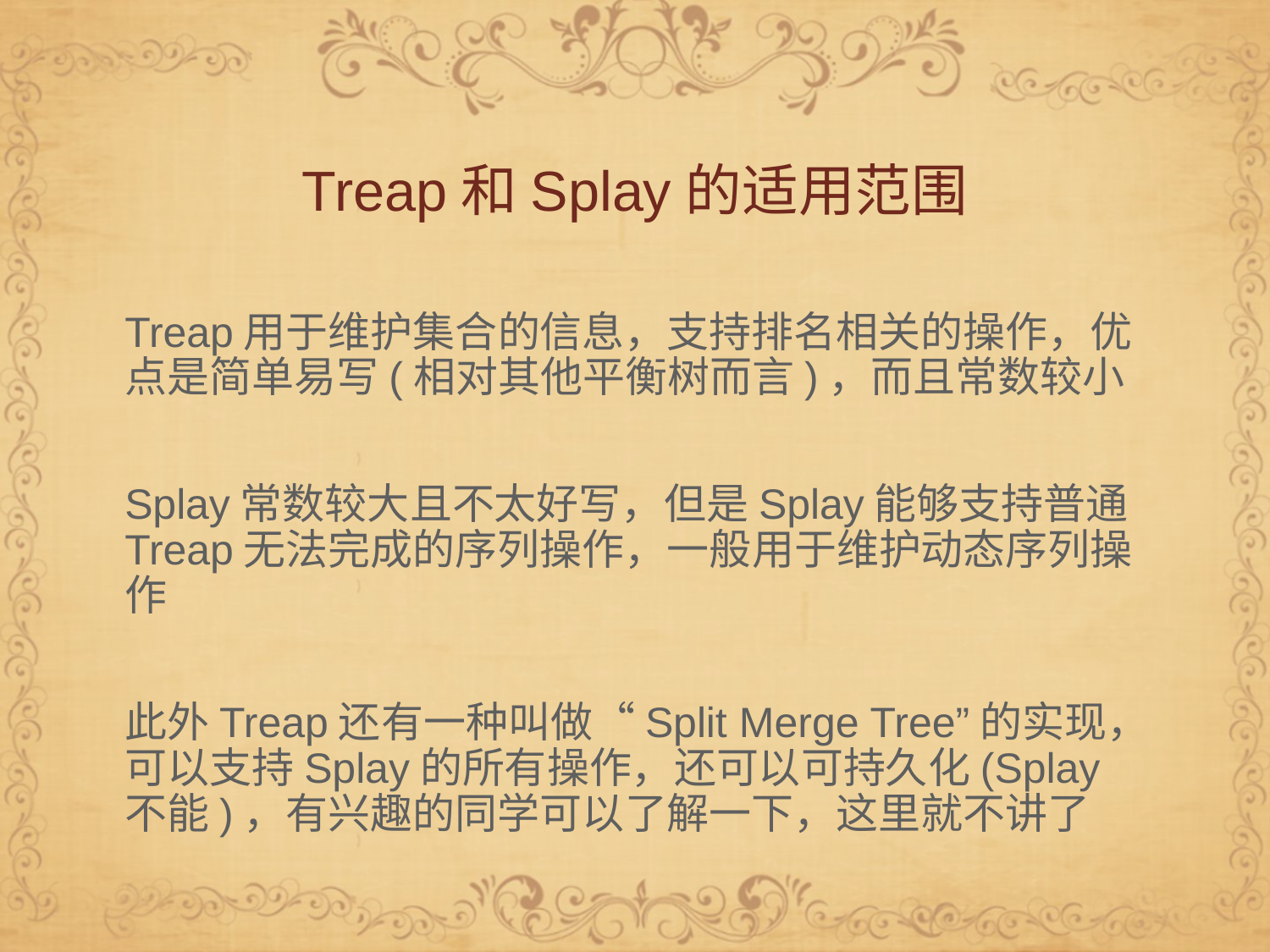

# Treap和Splay的适用范围
Treap用于维护集合的信息，支持排名相关的操作，优点是简单易写(相对其他平衡树而言)，而且常数较小

Splay常数较大且不太好写，但是Splay能够支持普通Treap无法完成的序列操作，一般用于维护动态序列操作

此外Treap还有一种叫做“Split Merge Tree”的实现，可以支持Splay的所有操作，还可以可持久化(Splay不能)，有兴趣的同学可以了解一下，这里就不讲了